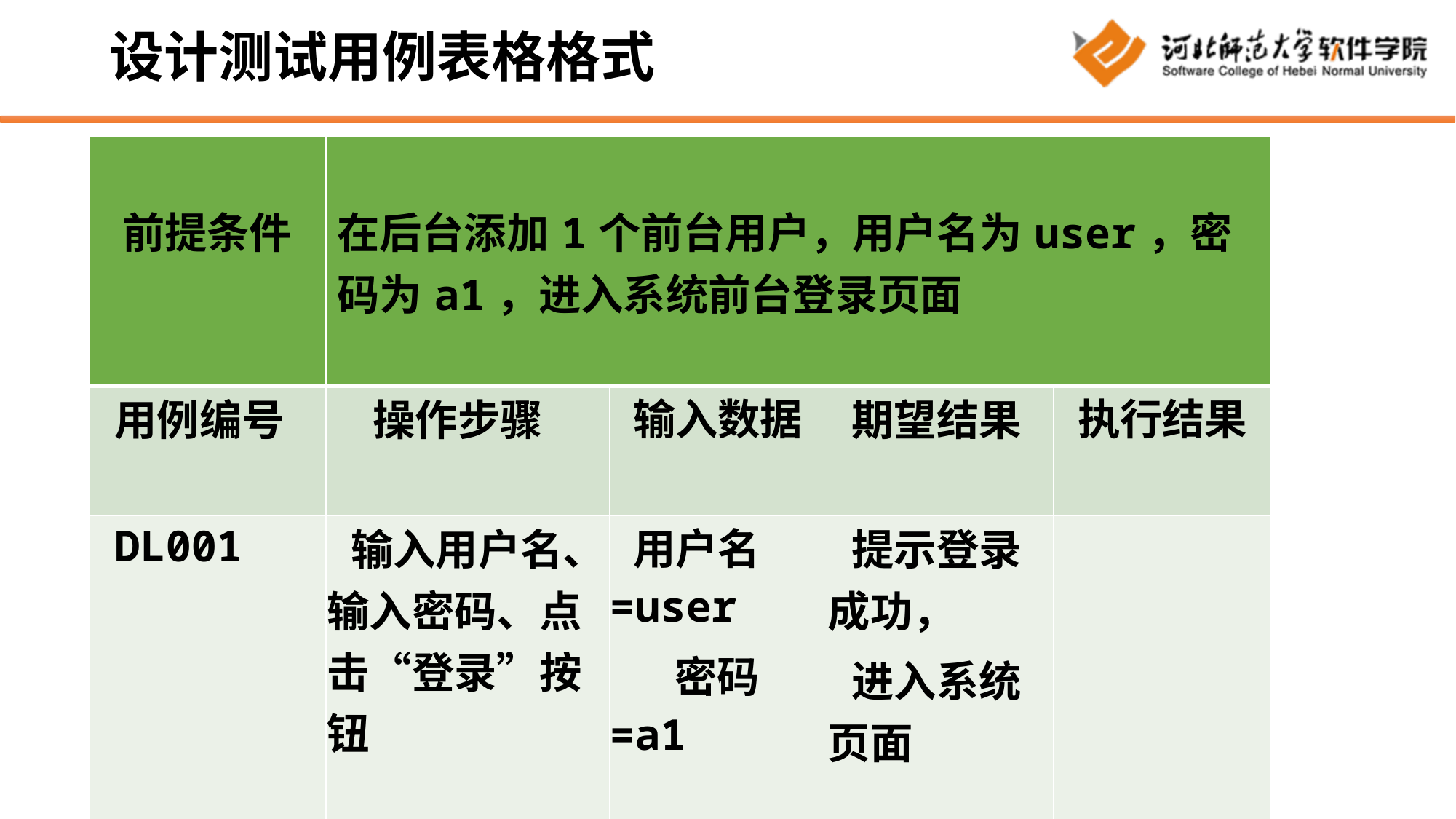

# 设计测试用例表格格式

| 前提条件 | 在后台添加1个前台用户，用户名为user，密码为a1，进入系统前台登录页面 |  |  |  |
| --- | --- | --- | --- | --- |
| 用例编号 | 操作步骤 | 输入数据 | 期望结果 | 执行结果 |
| DL001 | 输入用户名、 输入密码、点击“登录”按钮 | 用户名=user 密码=a1 | 提示登录成功， 进入系统页面 |  |